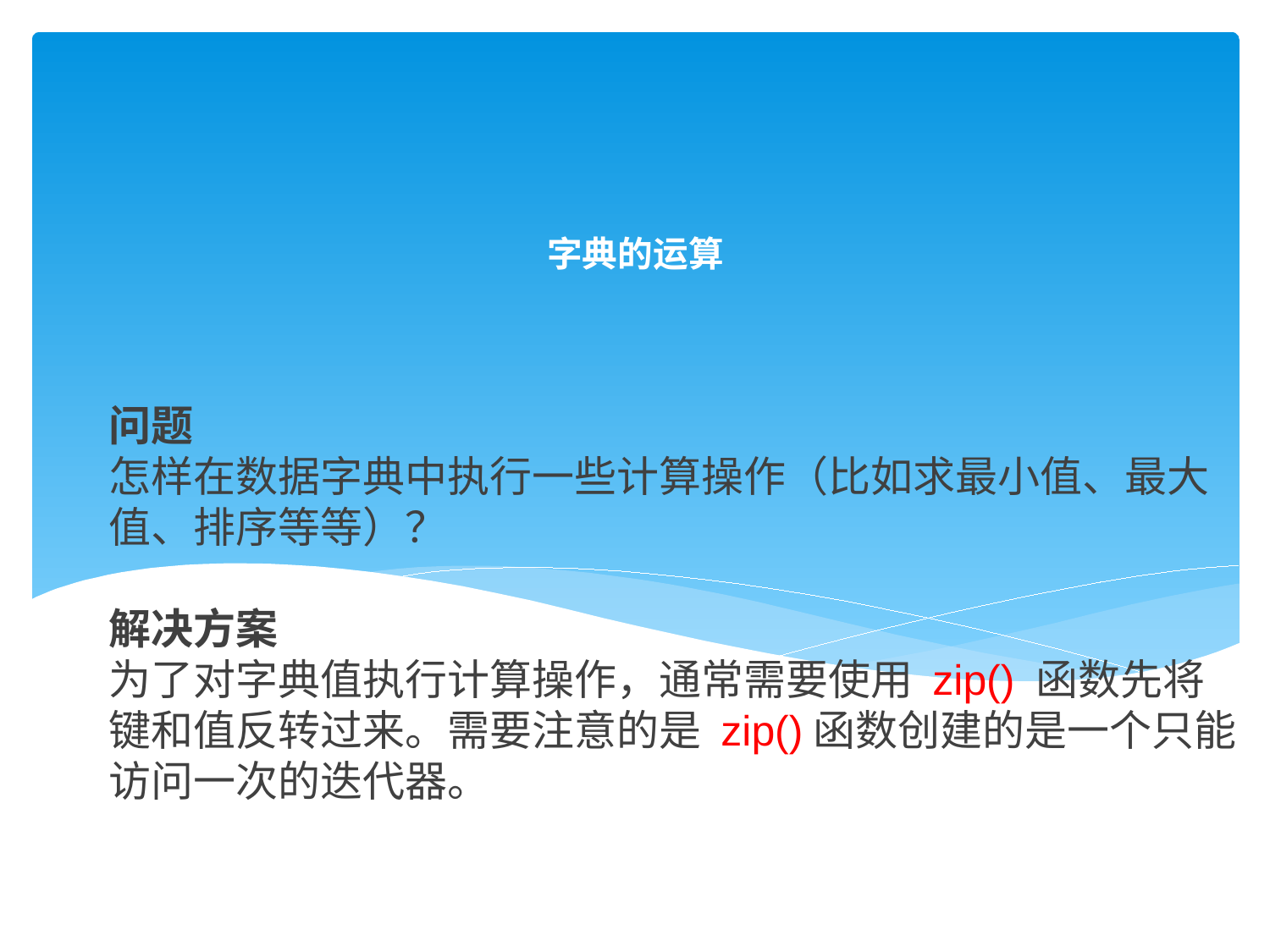

字典的运算

# 问题 怎样在数据字典中执行一些计算操作（比如求最小值、最大值、排序等等）？ 解决方案 为了对字典值执行计算操作，通常需要使用 zip() 函数先将键和值反转过来。需要注意的是 zip()函数创建的是一个只能访问一次的迭代器。